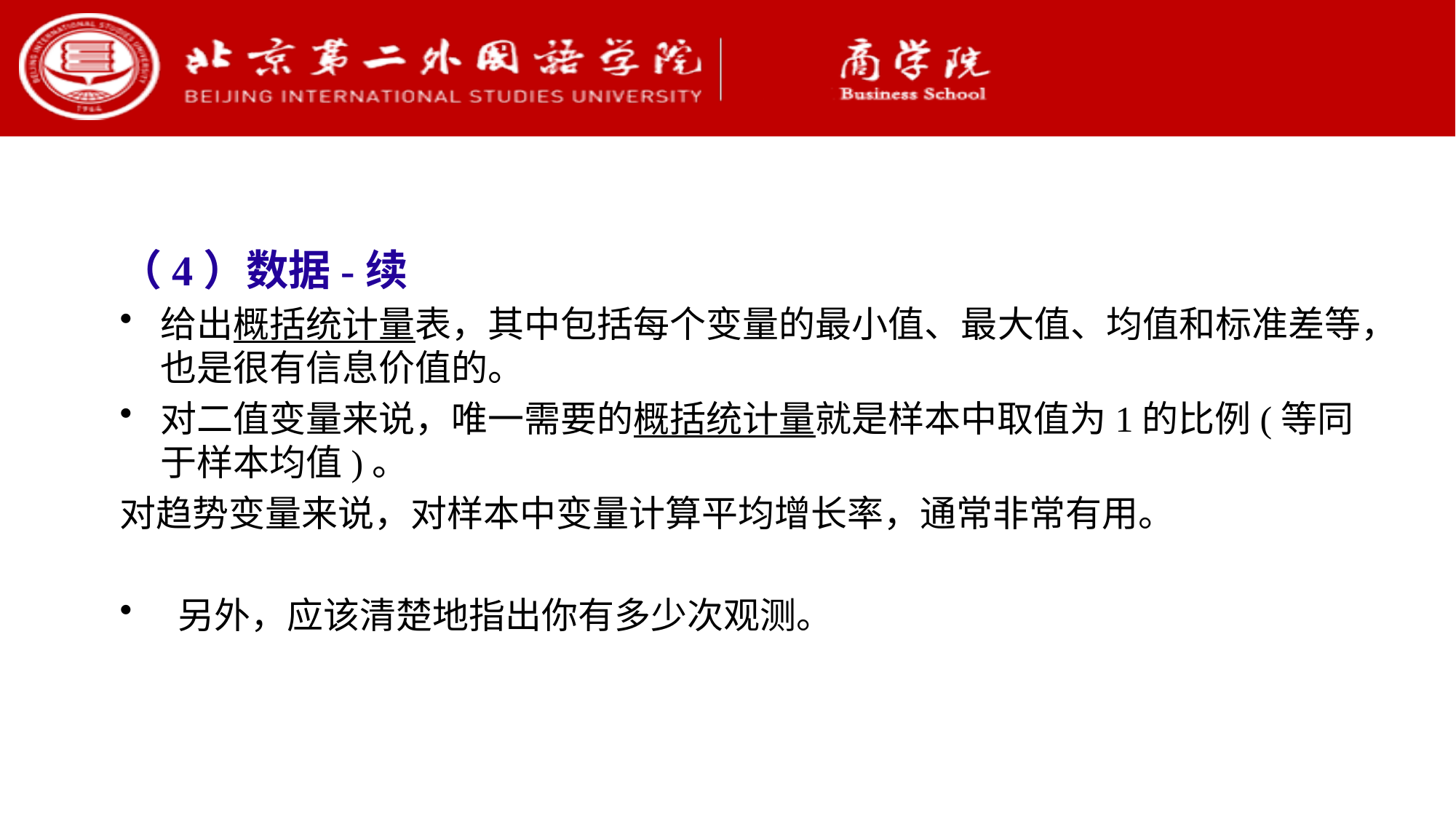

（4）数据-续
给出概括统计量表，其中包括每个变量的最小值、最大值、均值和标准差等，也是很有信息价值的。
对二值变量来说，唯一需要的概括统计量就是样本中取值为1的比例(等同于样本均值)。
对趋势变量来说，对样本中变量计算平均增长率，通常非常有用。

 另外，应该清楚地指出你有多少次观测。